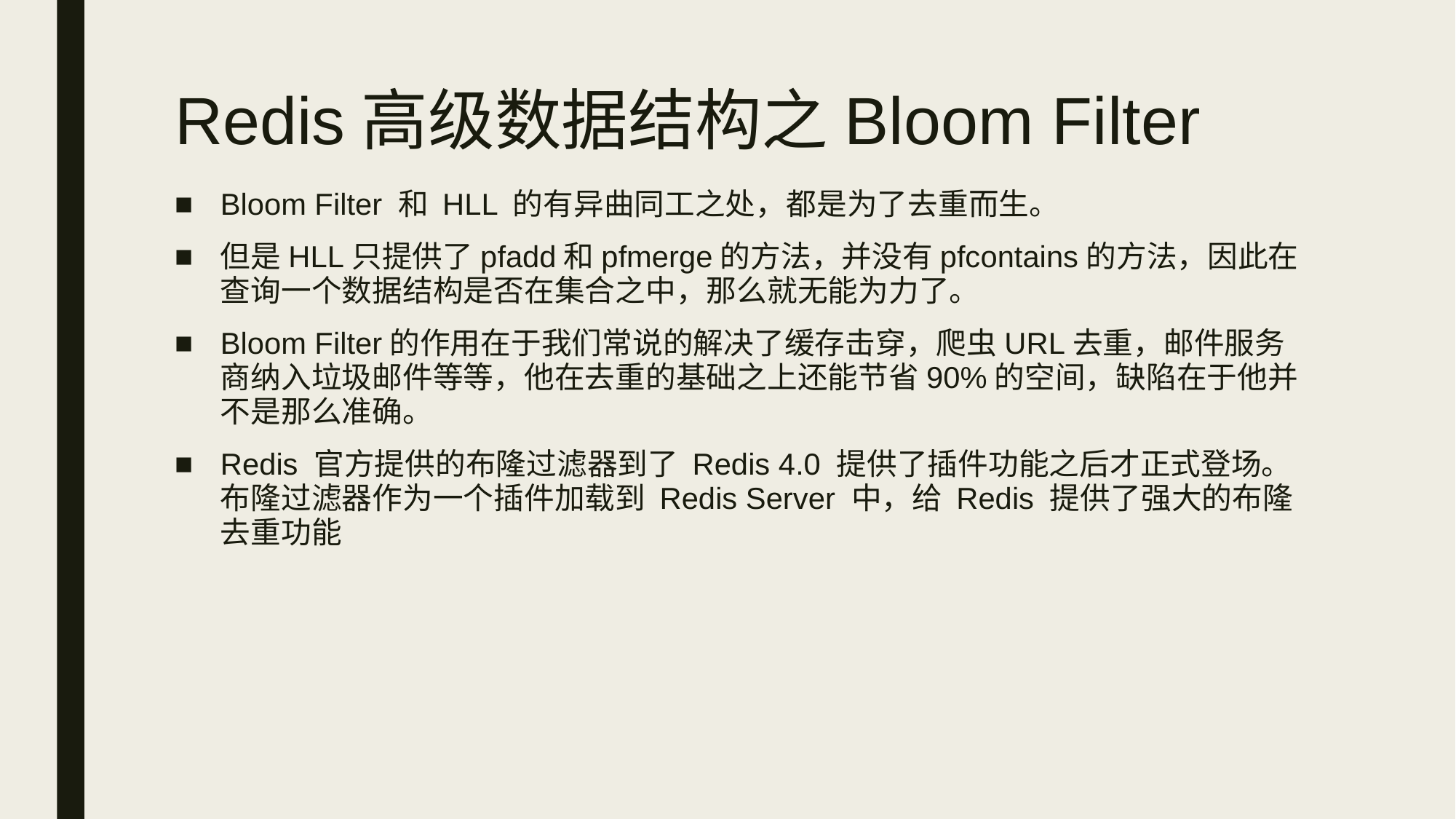

# Redis高级数据结构之Bloom Filter
Bloom Filter 和 HLL 的有异曲同工之处，都是为了去重而生。
但是HLL只提供了pfadd和pfmerge的方法，并没有pfcontains的方法，因此在查询一个数据结构是否在集合之中，那么就无能为力了。
Bloom Filter的作用在于我们常说的解决了缓存击穿，爬虫URL去重，邮件服务商纳入垃圾邮件等等，他在去重的基础之上还能节省90%的空间，缺陷在于他并不是那么准确。
Redis 官方提供的布隆过滤器到了 Redis 4.0 提供了插件功能之后才正式登场。布隆过滤器作为一个插件加载到 Redis Server 中，给 Redis 提供了强大的布隆去重功能